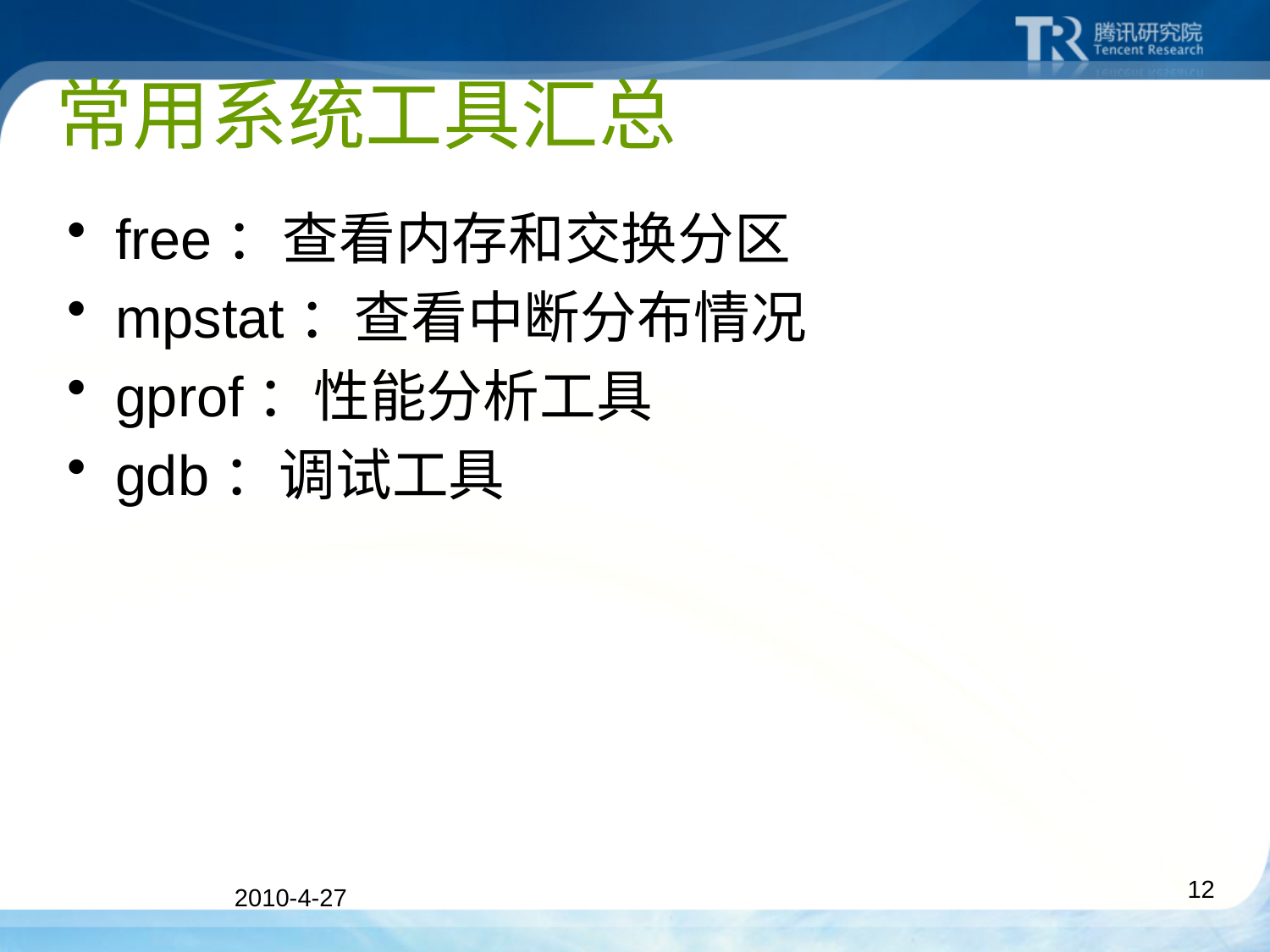

# 常用系统工具汇总
free：查看内存和交换分区
mpstat：查看中断分布情况
gprof：性能分析工具
gdb：调试工具

2010-4-27
12